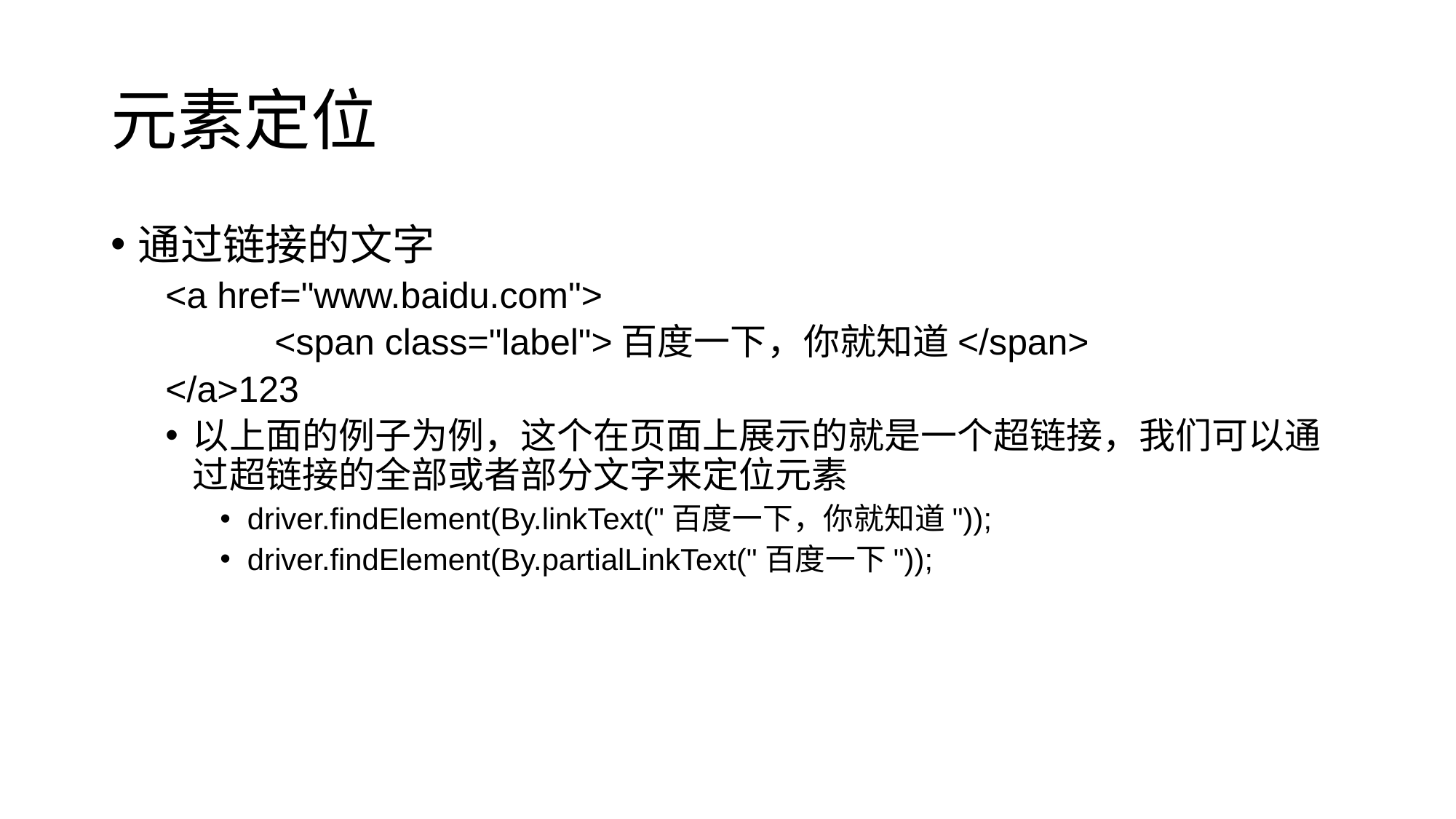

# 元素定位
通过链接的文字
<a href="www.baidu.com">
	<span class="label">百度一下，你就知道</span>
</a>123
以上面的例子为例，这个在页面上展示的就是一个超链接，我们可以通过超链接的全部或者部分文字来定位元素
driver.findElement(By.linkText("百度一下，你就知道"));
driver.findElement(By.partialLinkText("百度一下"));